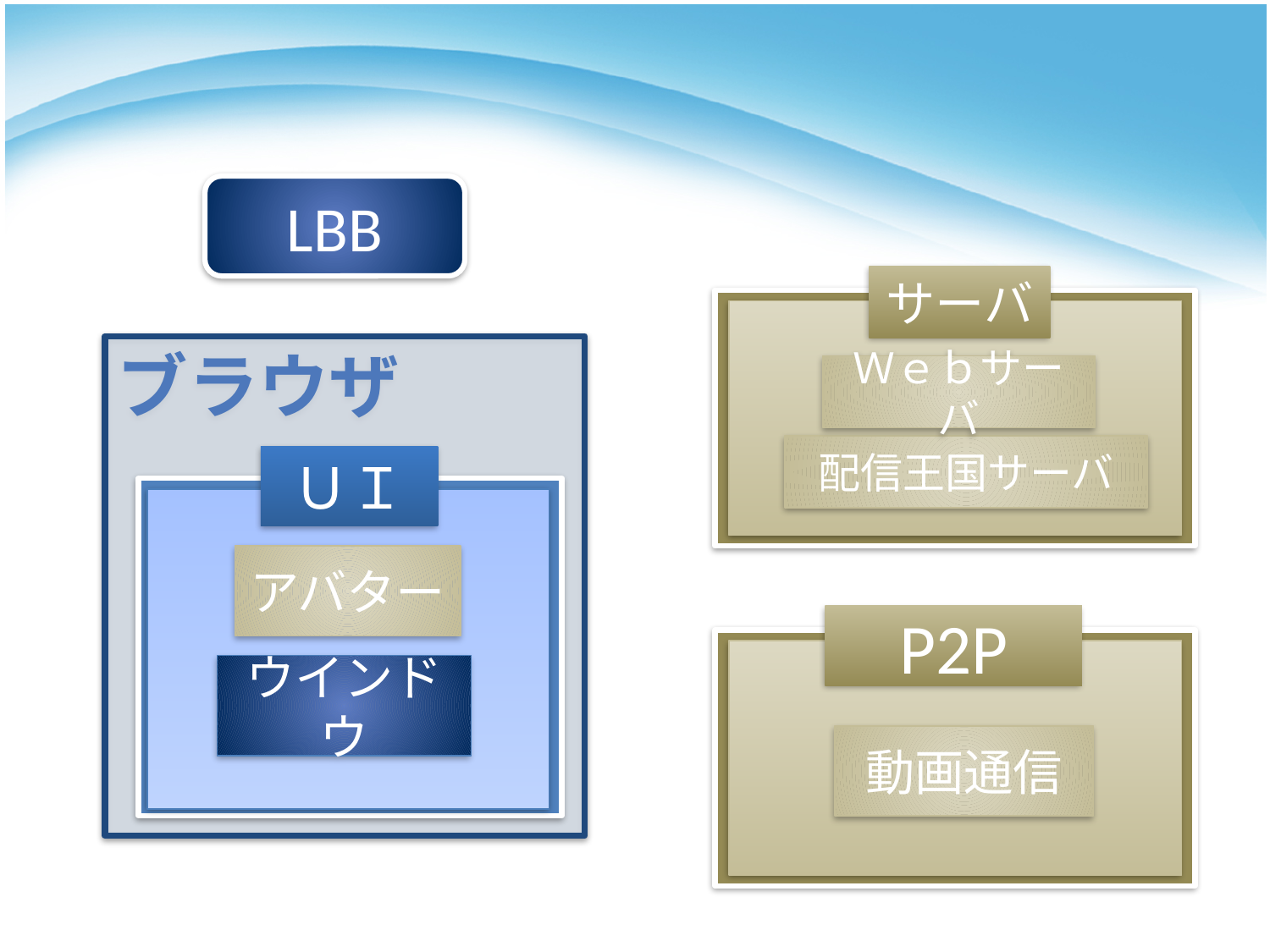

LBB
サーバ

Ｗｅｂサーバ
配信王国サーバ
ブラウザ
ＵＩ

ウインドウ
アバター
P2P

動画通信